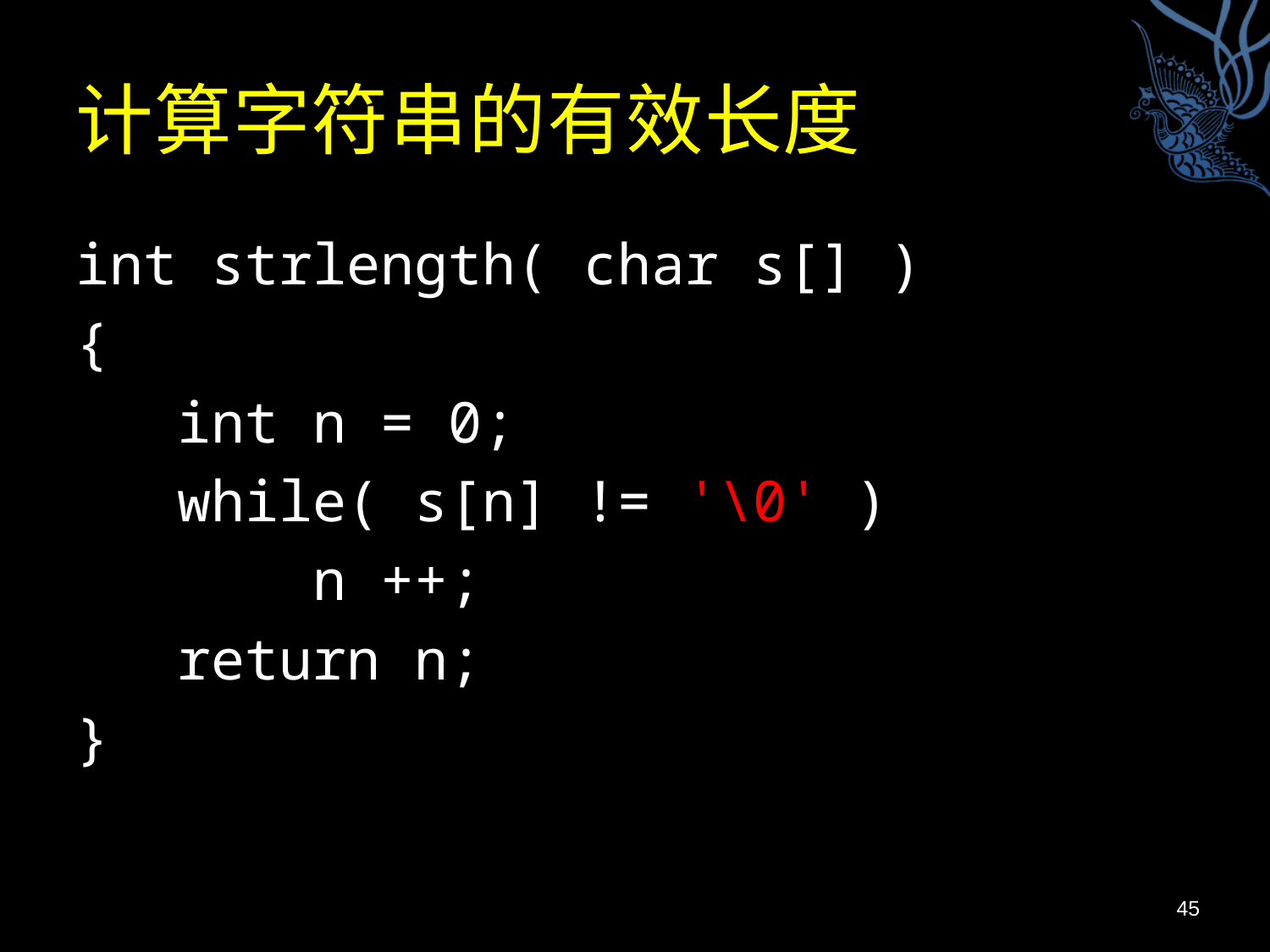

# 计算字符串的有效长度
int strlength( char s[] )
{
   int n = 0;
   while( s[n] != '\0' )
       n ++;
   return n;
}
45